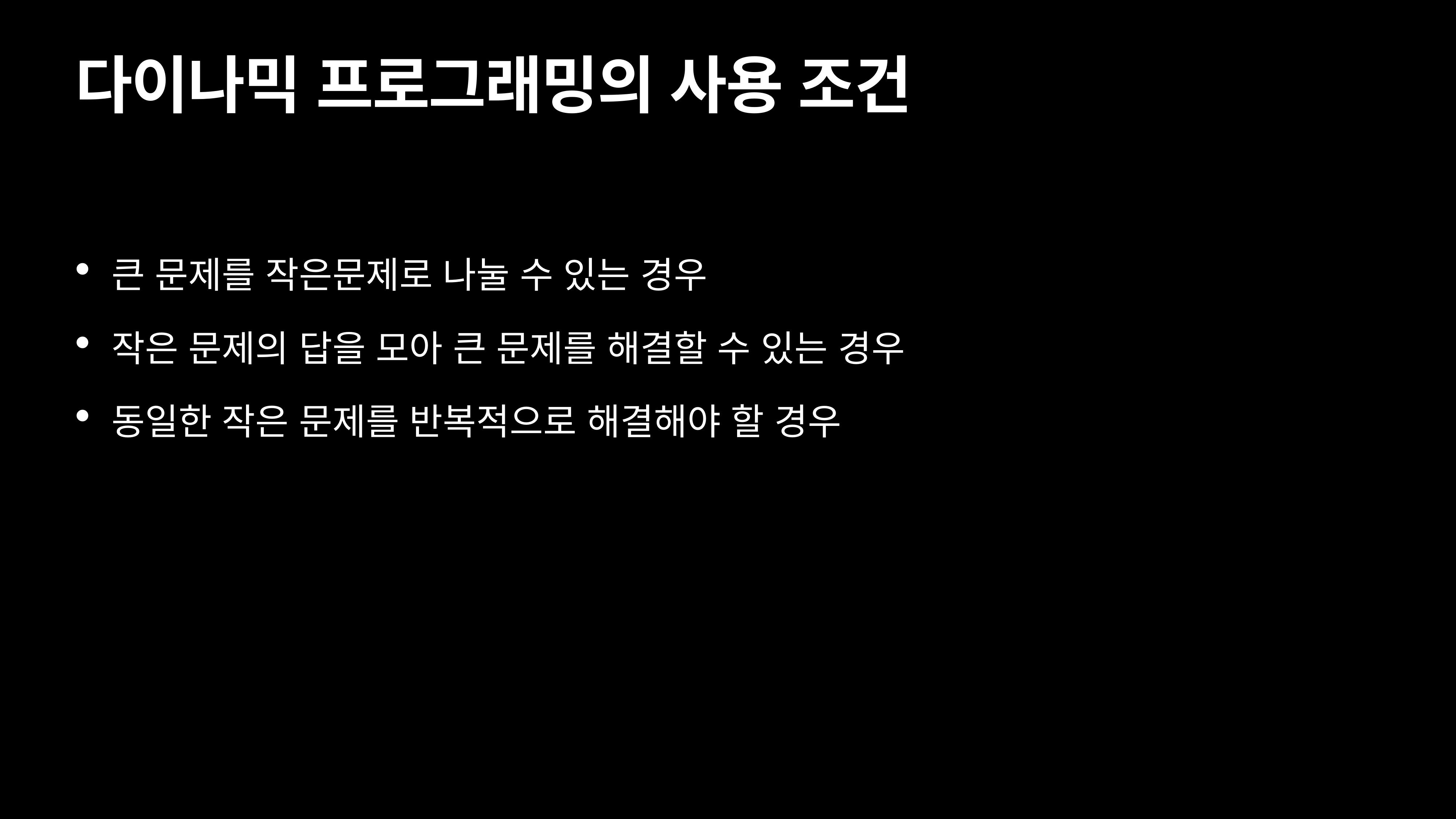

# 다이나믹 프로그래밍의 사용 조건

큰 문제를 작은문제로 나눌 수 있는 경우
작은 문제의 답을 모아 큰 문제를 해결할 수 있는 경우
동일한 작은 문제를 반복적으로 해결해야 할 경우